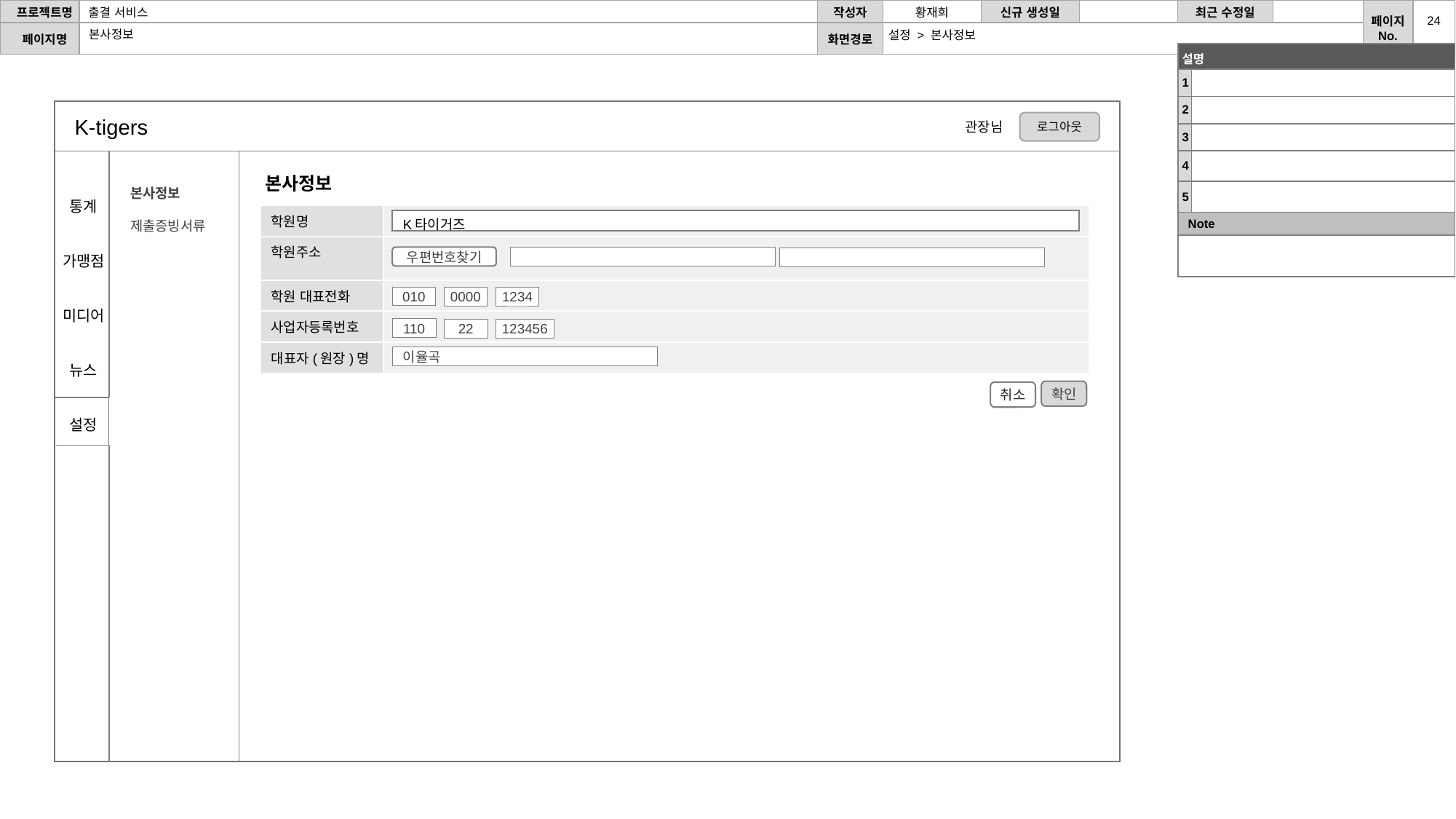

24
본사정보
설정 > 본사정보
| 설명 |  |
| --- | --- |
| 1 |  |
| 2 |  |
| 3 |  |
| 4 |  |
| 5 |  |
| Note |  |
|  |  |

K-tigers
로그아웃
관장님
본사정보
본사정보

제출증빙서류

통계

가맹점

미디어

뉴스

설정
| 학원명 |  |
| --- | --- |
| 학원주소 |  |
| 학원 대표전화 |  |
| 사업자등록번호 |  |
| 대표자(원장)명 |  |
K타이거즈

우편번호찾기

010
1234
0000
110
123456
22
이율곡
확인
취소